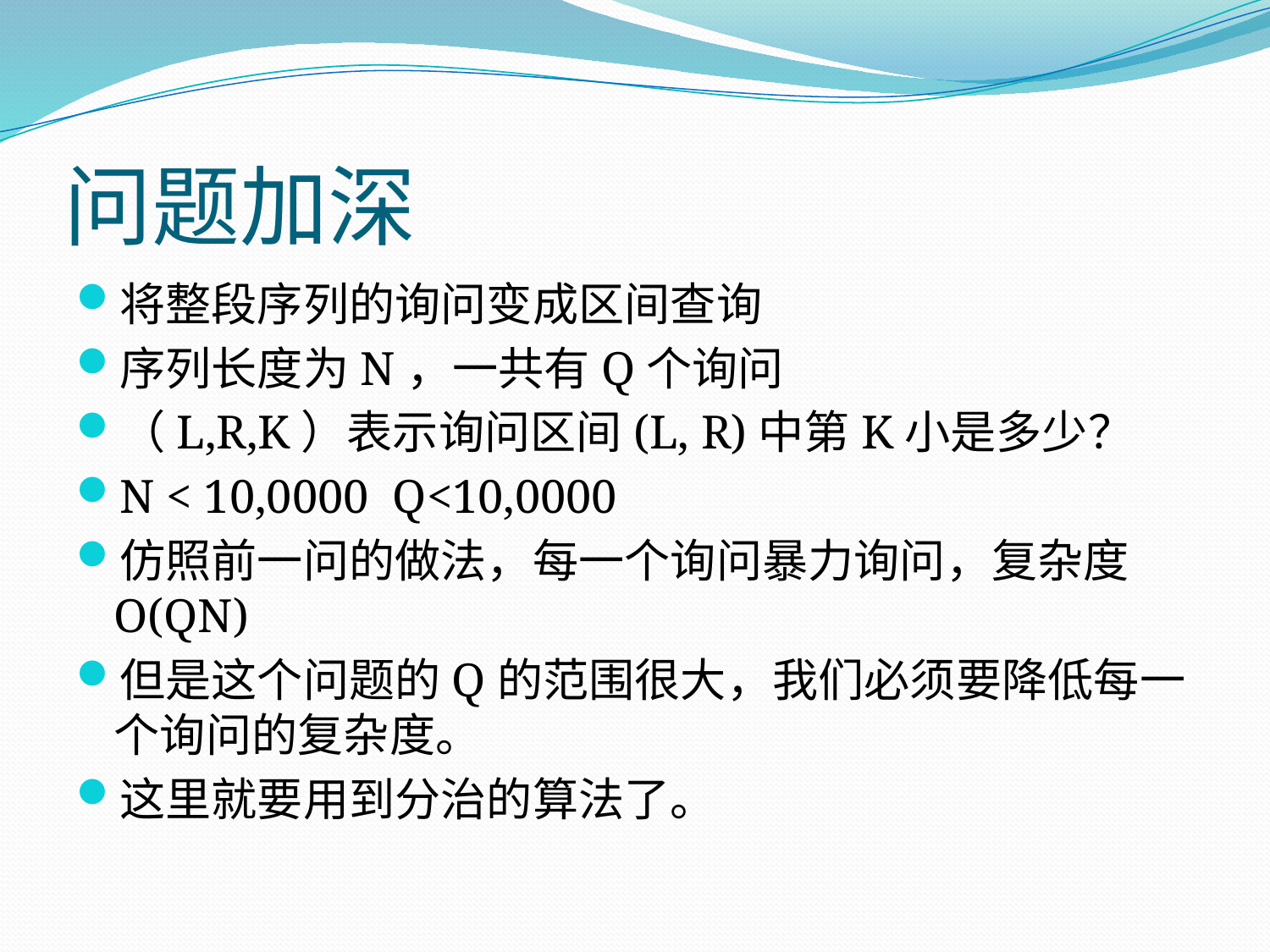

# 问题加深
将整段序列的询问变成区间查询
序列长度为N，一共有Q个询问
（L,R,K）表示询问区间(L, R)中第K小是多少？
N < 10,0000  Q<10,0000
仿照前一问的做法，每一个询问暴力询问，复杂度O(QN)
但是这个问题的Q的范围很大，我们必须要降低每一个询问的复杂度。
这里就要用到分治的算法了。